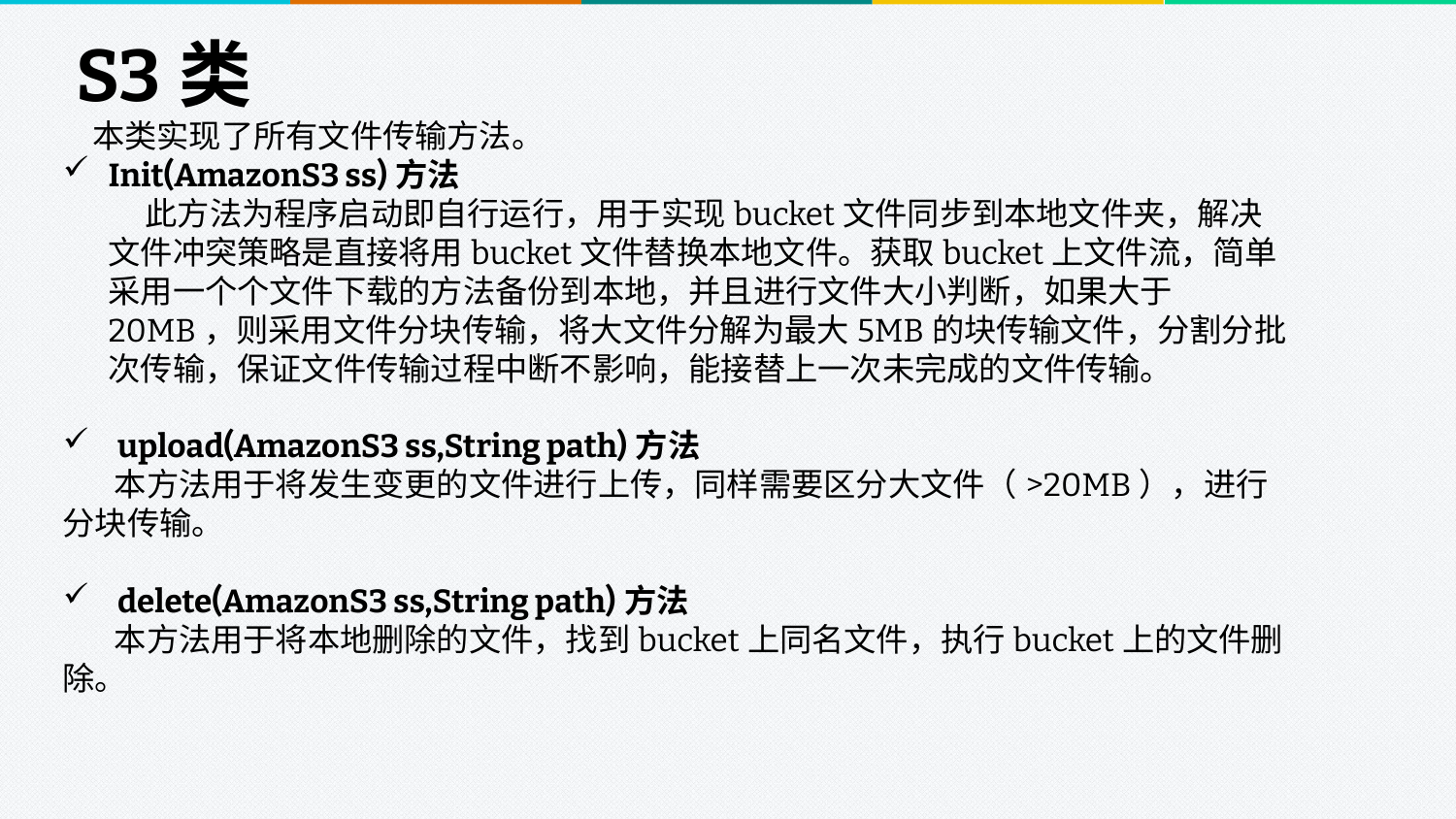

S3类
   本类实现了所有文件传输方法。
Init(AmazonS3 ss)方法
	    此方法为程序启动即自行运行，用于实现bucket文件同步到本地文件夹，解决文件冲突策略是直接将用bucket文件替换本地文件。获取bucket上文件流，简单采用一个个文件下载的方法备份到本地，并且进行文件大小判断，如果大于20MB，则采用文件分块传输，将大文件分解为最大5MB的块传输文件，分割分批次传输，保证文件传输过程中断不影响，能接替上一次未完成的文件传输。

upload(AmazonS3 ss,String path)方法
      本方法用于将发生变更的文件进行上传，同样需要区分大文件（>20MB），进行分块传输。

delete(AmazonS3 ss,String path)方法
      本方法用于将本地删除的文件，找到bucket上同名文件，执行bucket上的文件删除。